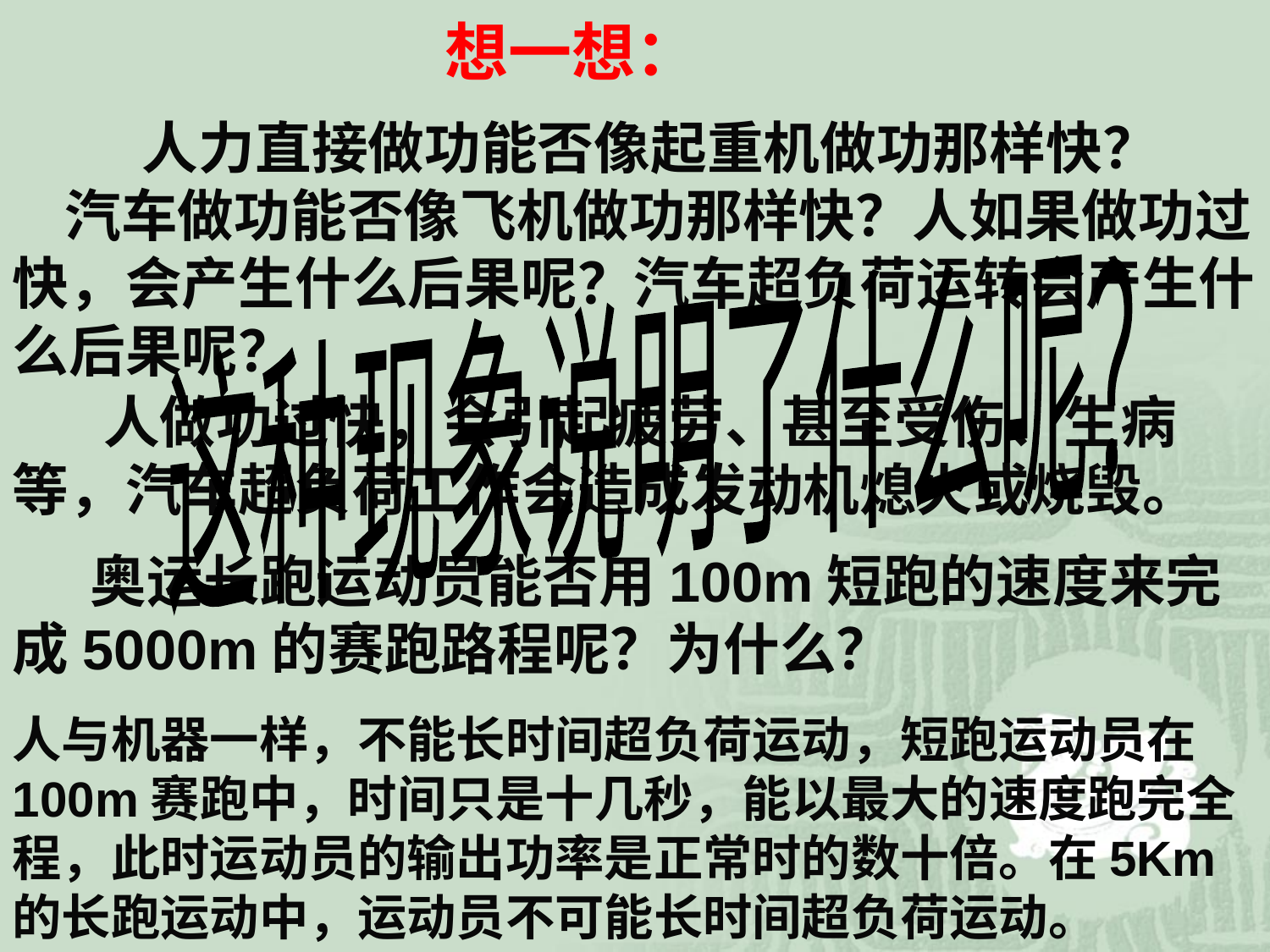

想一想：
         人力直接做功能否像起重机做功那样快？
   汽车做功能否像飞机做功那样快？人如果做功过快，会产生什么后果呢？汽车超负荷运转会产生什么后果呢？
这种现象说明了什么呢？
      人做功过快，会引起疲劳、甚至受伤、生病等，汽车超负荷工作会造成发动机熄火或烧毁。
     奥运长跑运动员能否用100m短跑的速度来完成5000m的赛跑路程呢？为什么？
人与机器一样，不能长时间超负荷运动，短跑运动员在100m赛跑中，时间只是十几秒，能以最大的速度跑完全程，此时运动员的输出功率是正常时的数十倍。在5Km的长跑运动中，运动员不可能长时间超负荷运动。